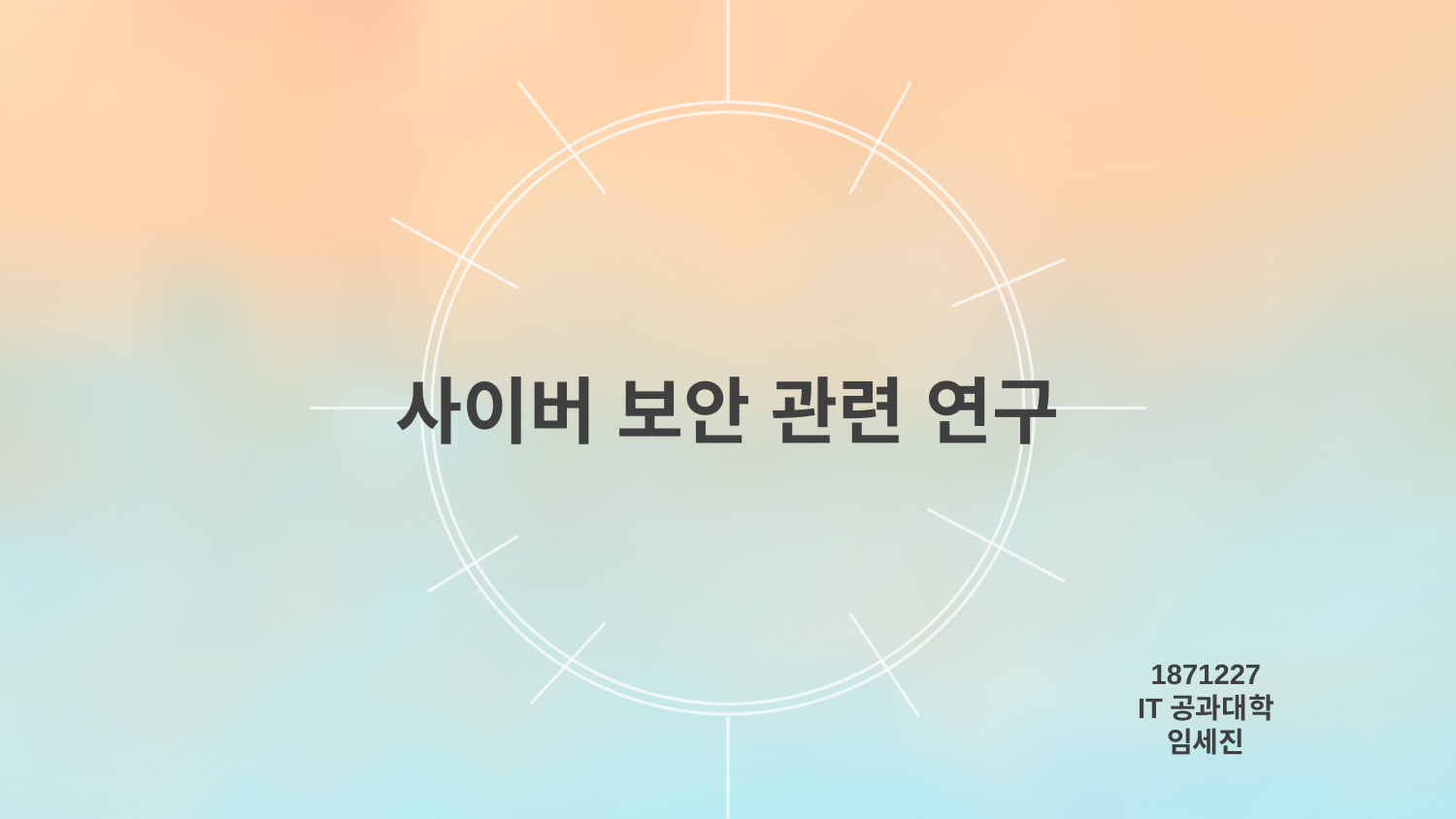

사이버 보안 관련 연구
1871227
IT공과대학
임세진